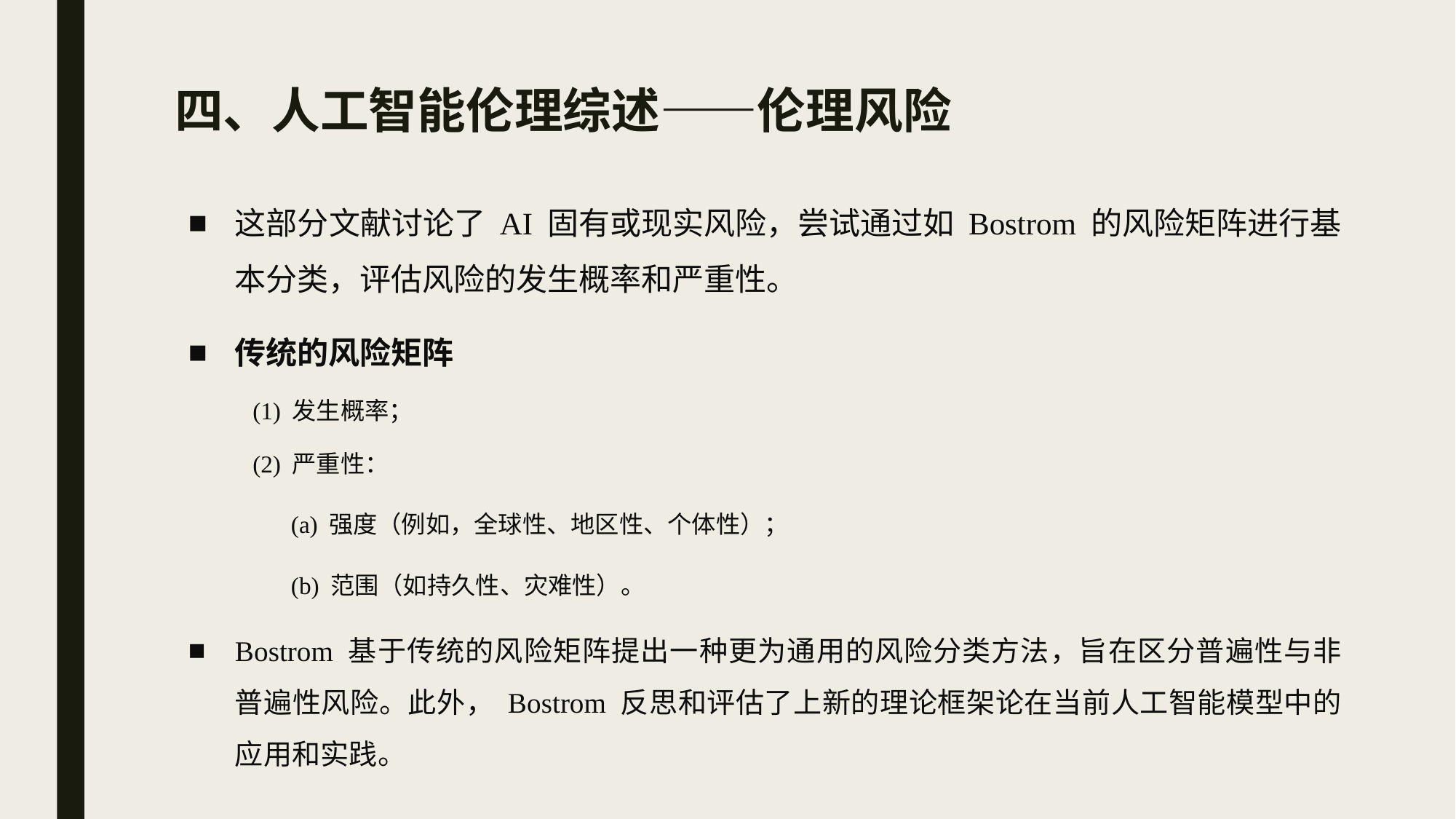

# 四、人工智能伦理综述——伦理风险
这部分文献讨论了 AI 固有或现实风险，尝试通过如 Bostrom 的风险矩阵进行基本分类，评估风险的发生概率和严重性。
传统的风险矩阵
(1) 发生概率；
(2) 严重性：
	(a) 强度（例如，全球性、地区性、个体性）；
	(b) 范围（如持久性、灾难性）。
Bostrom 基于传统的风险矩阵提出一种更为通用的风险分类方法，旨在区分普遍性与非普遍性风险。此外， Bostrom 反思和评估了上新的理论框架论在当前人工智能模型中的应用和实践。